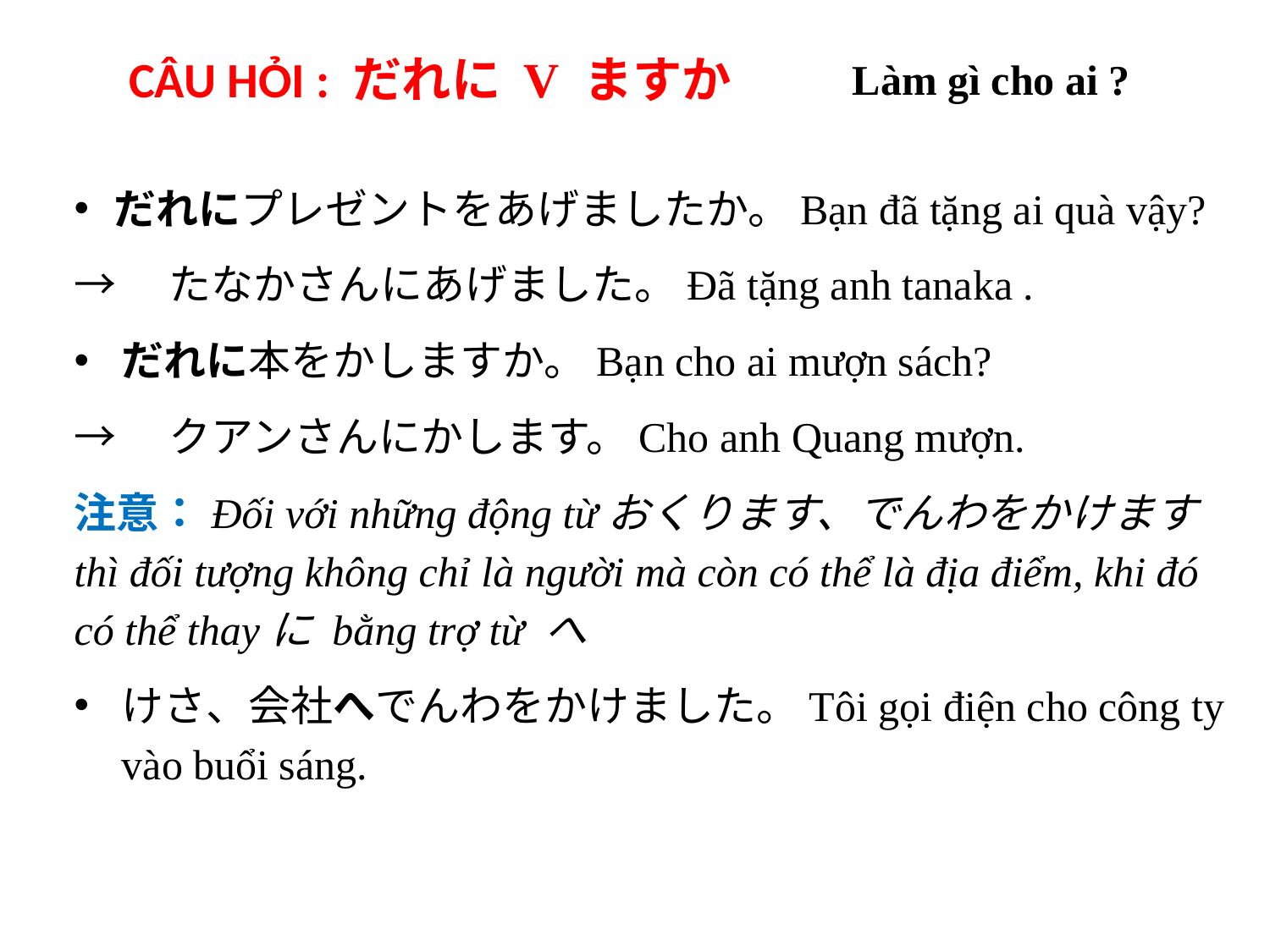

CÂU HỎI : だれに V ますか
Làm gì cho ai ?
だれにプレゼントをあげましたか。Bạn đã tặng ai quà vậy?
→　たなかさんにあげました。Đã tặng anh tanaka .
だれに本をかしますか。Bạn cho ai mượn sách?
→　クアンさんにかします。Cho anh Quang mượn.
注意：Đối với những động từおくります、でんわをかけます thì đối tượng không chỉ là người mà còn có thể là địa điểm, khi đó có thể thayに bằng trợ từ へ
けさ、会社へでんわをかけました。Tôi gọi điện cho công ty vào buổi sáng.